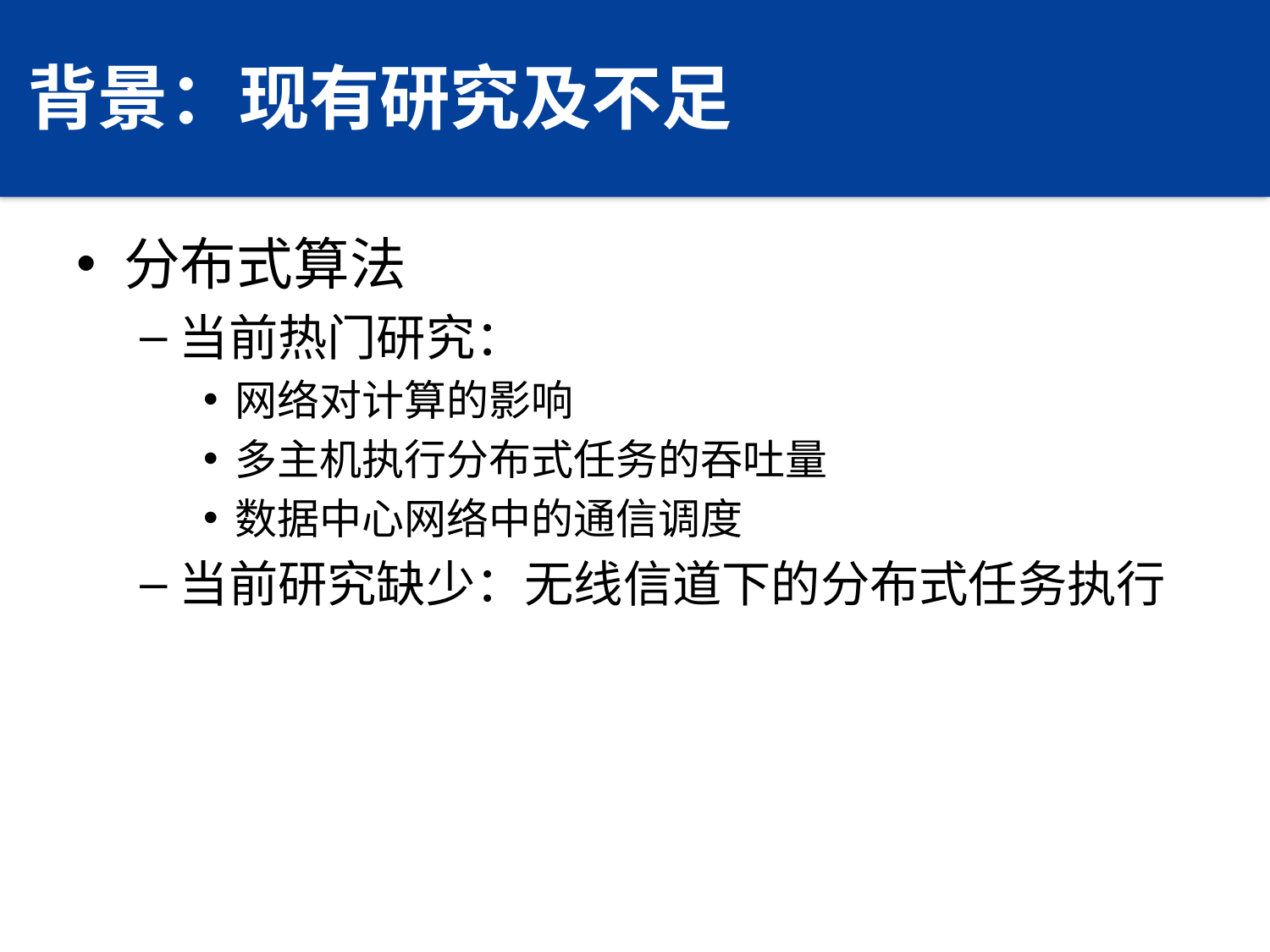

# 背景：现有研究及不足
分布式算法
当前热门研究：
网络对计算的影响
多主机执行分布式任务的吞吐量
数据中心网络中的通信调度
当前研究缺少：无线信道下的分布式任务执行